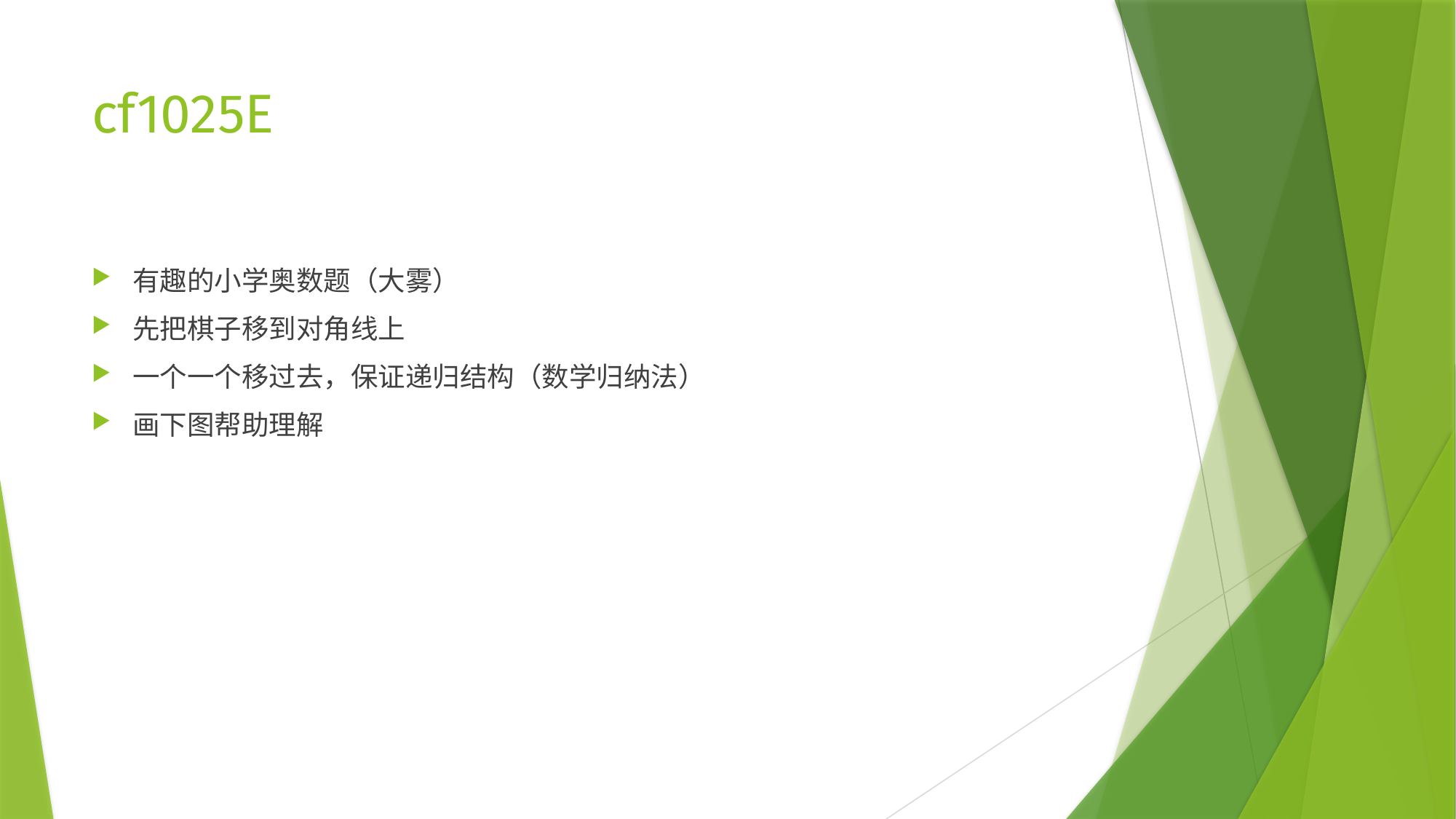

# cf1025E
有趣的小学奥数题（大雾）
先把棋子移到对角线上
一个一个移过去，保证递归结构（数学归纳法）
画下图帮助理解